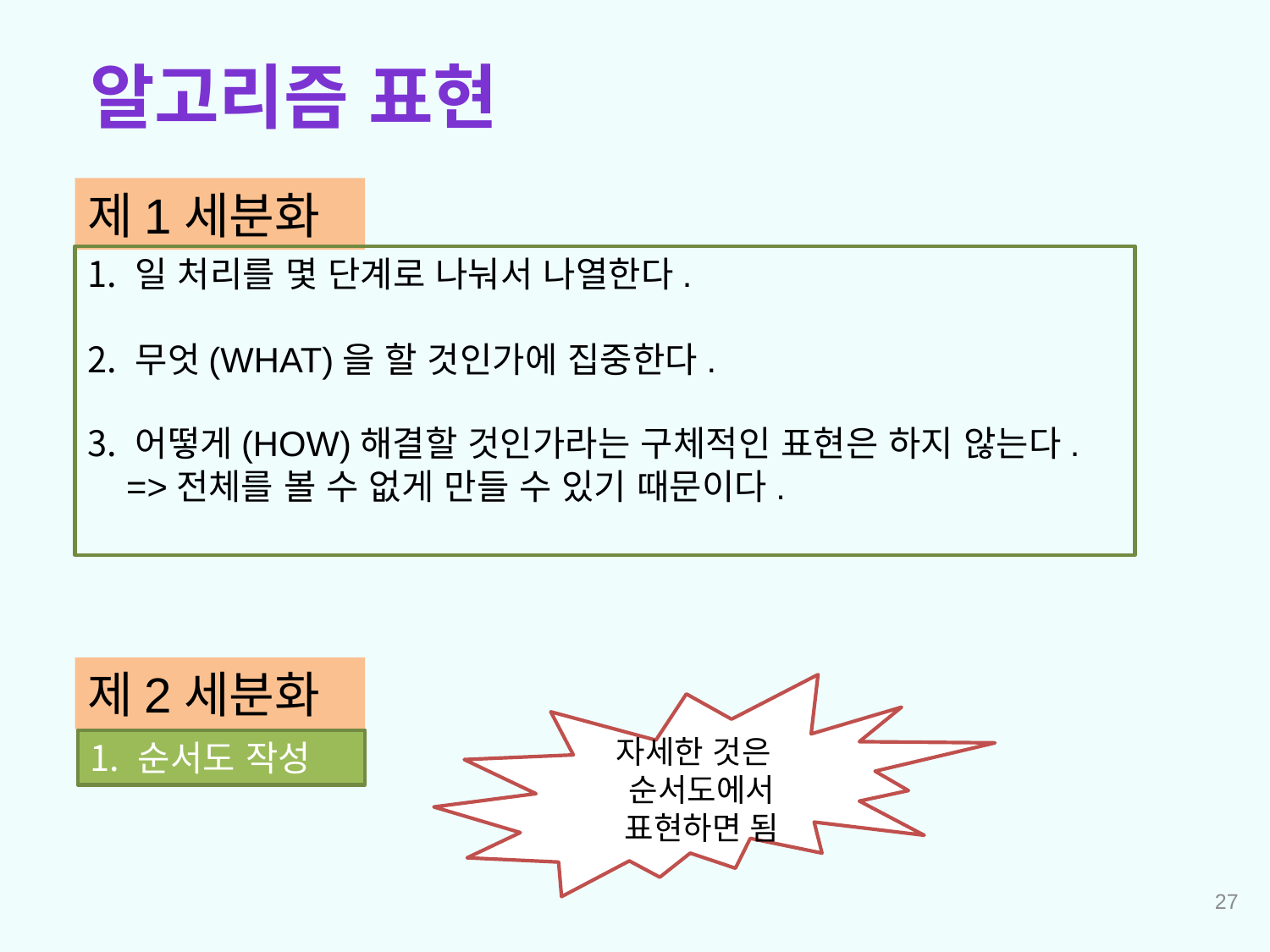

알고리즘 표현
제1세분화
일 처리를 몇 단계로 나눠서 나열한다.

무엇(WHAT)을 할 것인가에 집중한다.

어떻게(HOW)해결할 것인가라는 구체적인 표현은 하지 않는다.
    =>전체를 볼 수 없게 만들 수 있기 때문이다.

제2세분화
자세한 것은
 순서도에서
 표현하면 됨
순서도 작성
27